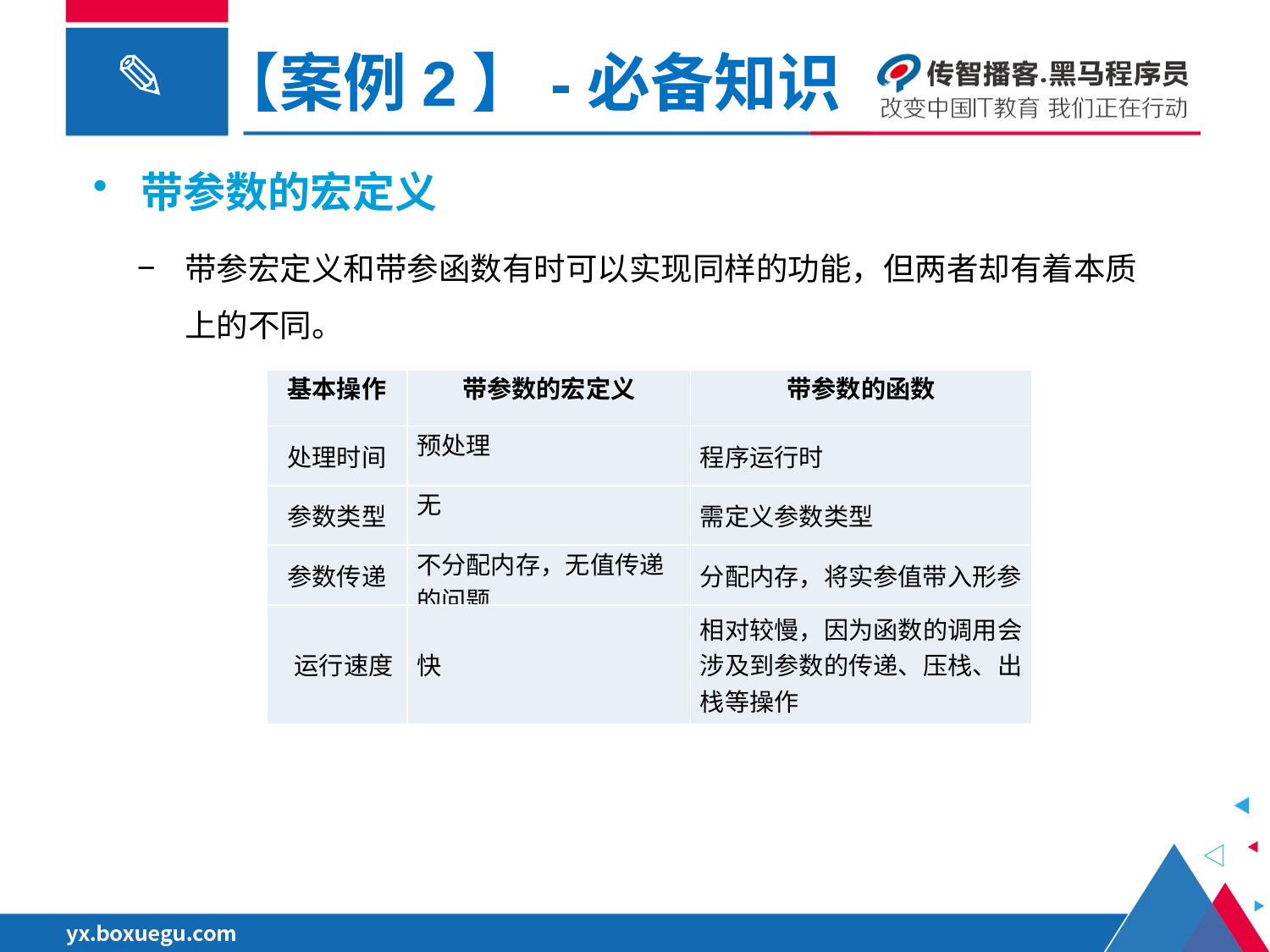

【案例2】-必备知识
带参数的宏定义
带参宏定义和带参函数有时可以实现同样的功能，但两者却有着本质上的不同。
| 基本操作 | 带参数的宏定义 | 带参数的函数 |
| --- | --- | --- |
| 处理时间 | 预处理 | 程序运行时 |
| 参数类型 | 无 | 需定义参数类型 |
| 参数传递 | 不分配内存，无值传递的问题 | 分配内存，将实参值带入形参 |
| 运行速度 | 快 | 相对较慢，因为函数的调用会涉及到参数的传递、压栈、出栈等操作 |